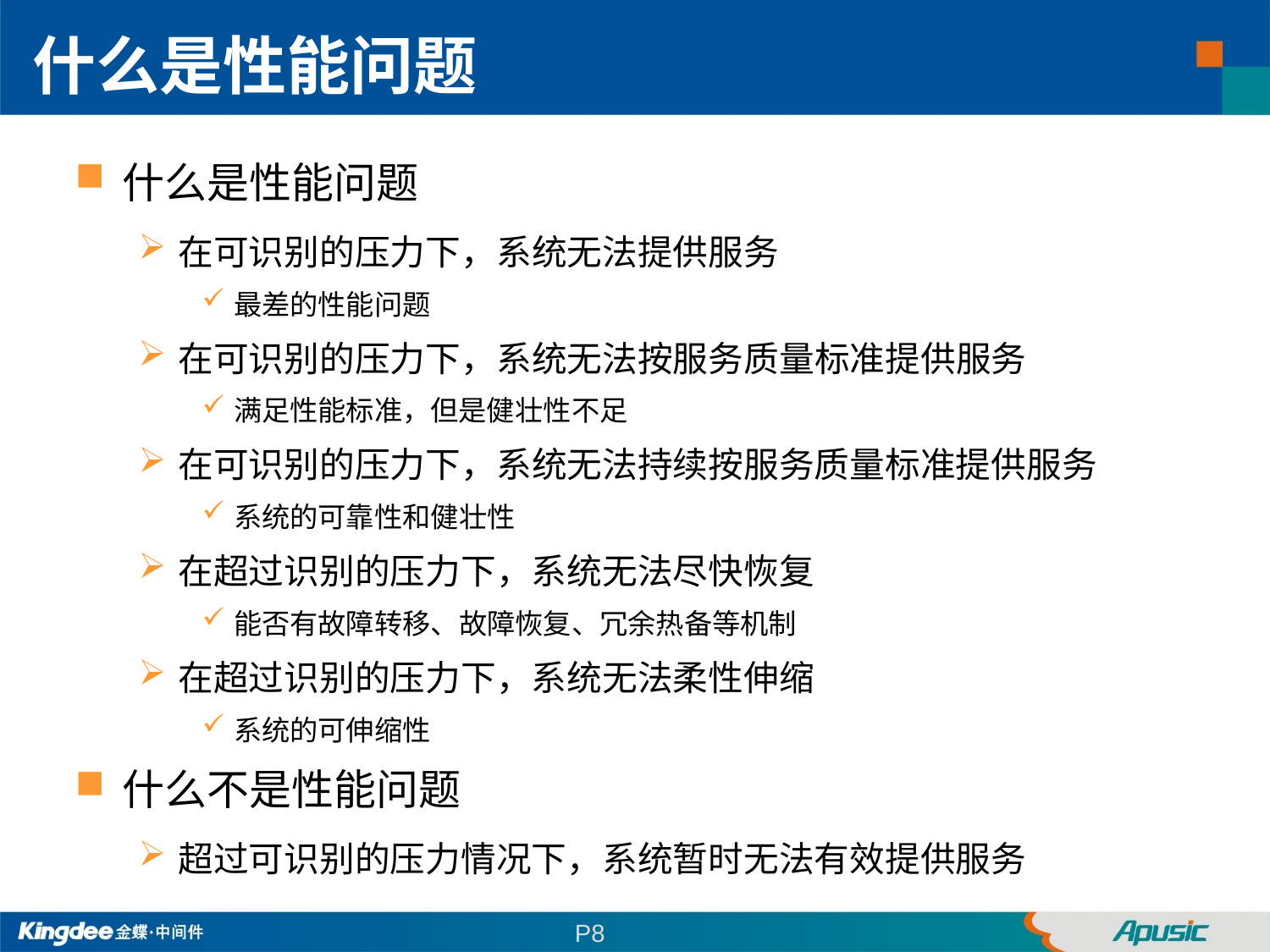

什么是性能问题
什么是性能问题
在可识别的压力下，系统无法提供服务
最差的性能问题
在可识别的压力下，系统无法按服务质量标准提供服务
满足性能标准，但是健壮性不足
在可识别的压力下，系统无法持续按服务质量标准提供服务
系统的可靠性和健壮性
在超过识别的压力下，系统无法尽快恢复
能否有故障转移、故障恢复、冗余热备等机制
在超过识别的压力下，系统无法柔性伸缩
系统的可伸缩性
什么不是性能问题
超过可识别的压力情况下，系统暂时无法有效提供服务